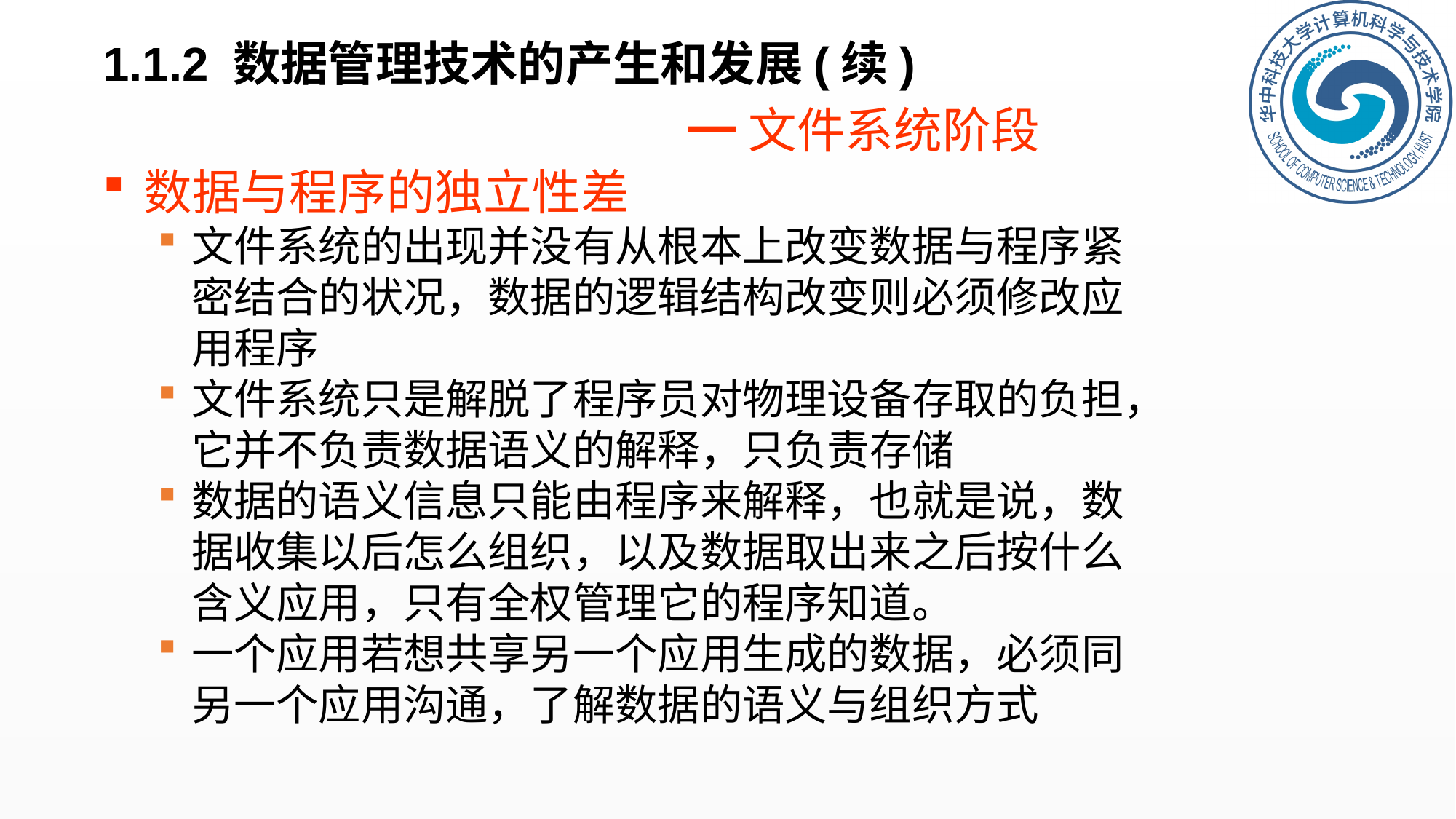

1.1.2 数据管理技术的产生和发展(续)
━文件系统阶段
数据与程序的独立性差
文件系统的出现并没有从根本上改变数据与程序紧密结合的状况，数据的逻辑结构改变则必须修改应用程序
文件系统只是解脱了程序员对物理设备存取的负担，它并不负责数据语义的解释，只负责存储
数据的语义信息只能由程序来解释，也就是说，数据收集以后怎么组织，以及数据取出来之后按什么含义应用，只有全权管理它的程序知道。
一个应用若想共享另一个应用生成的数据，必须同另一个应用沟通，了解数据的语义与组织方式